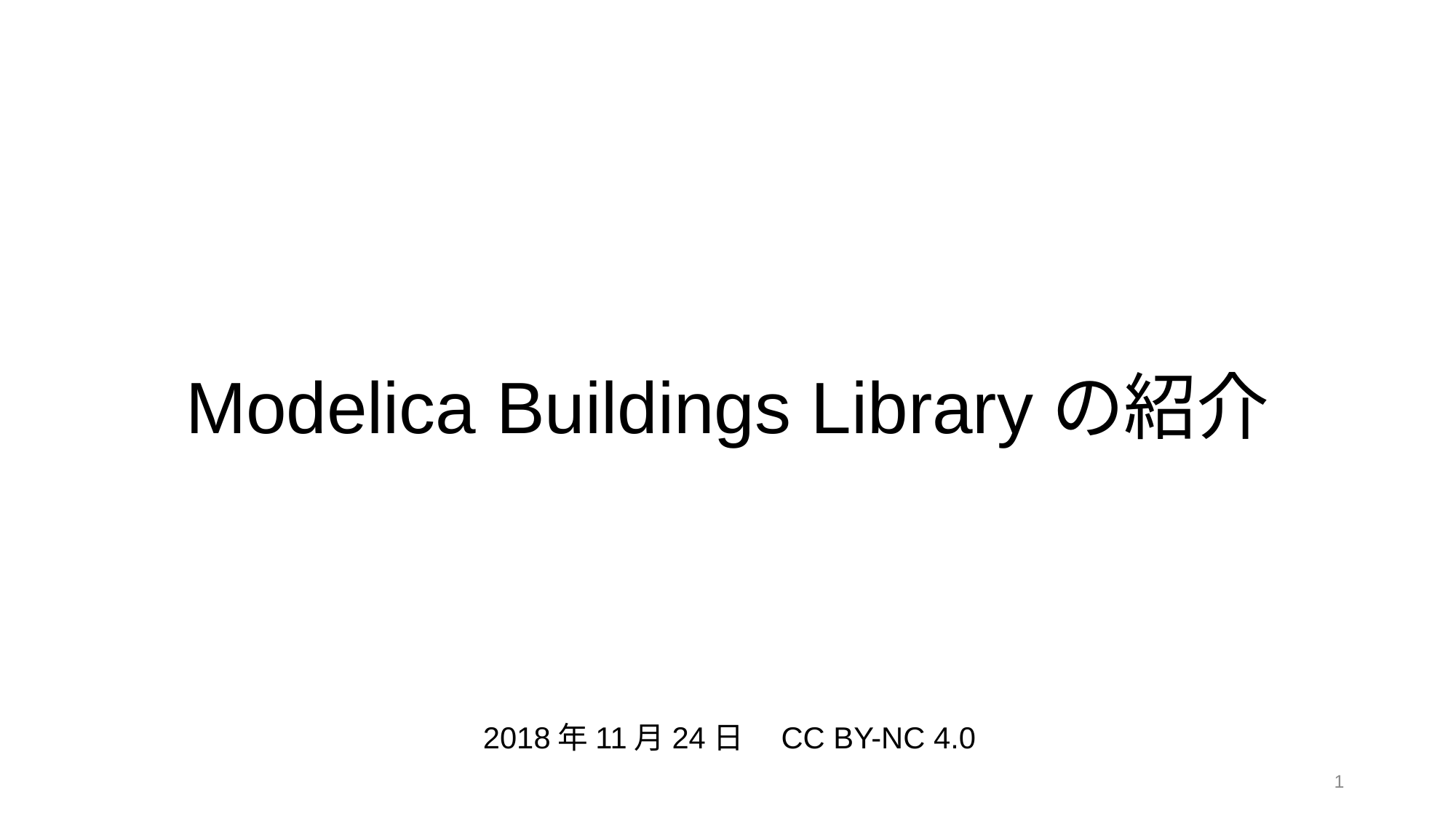

# Modelica Buildings Libraryの紹介
2018年11月24日　CC BY-NC 4.0
1